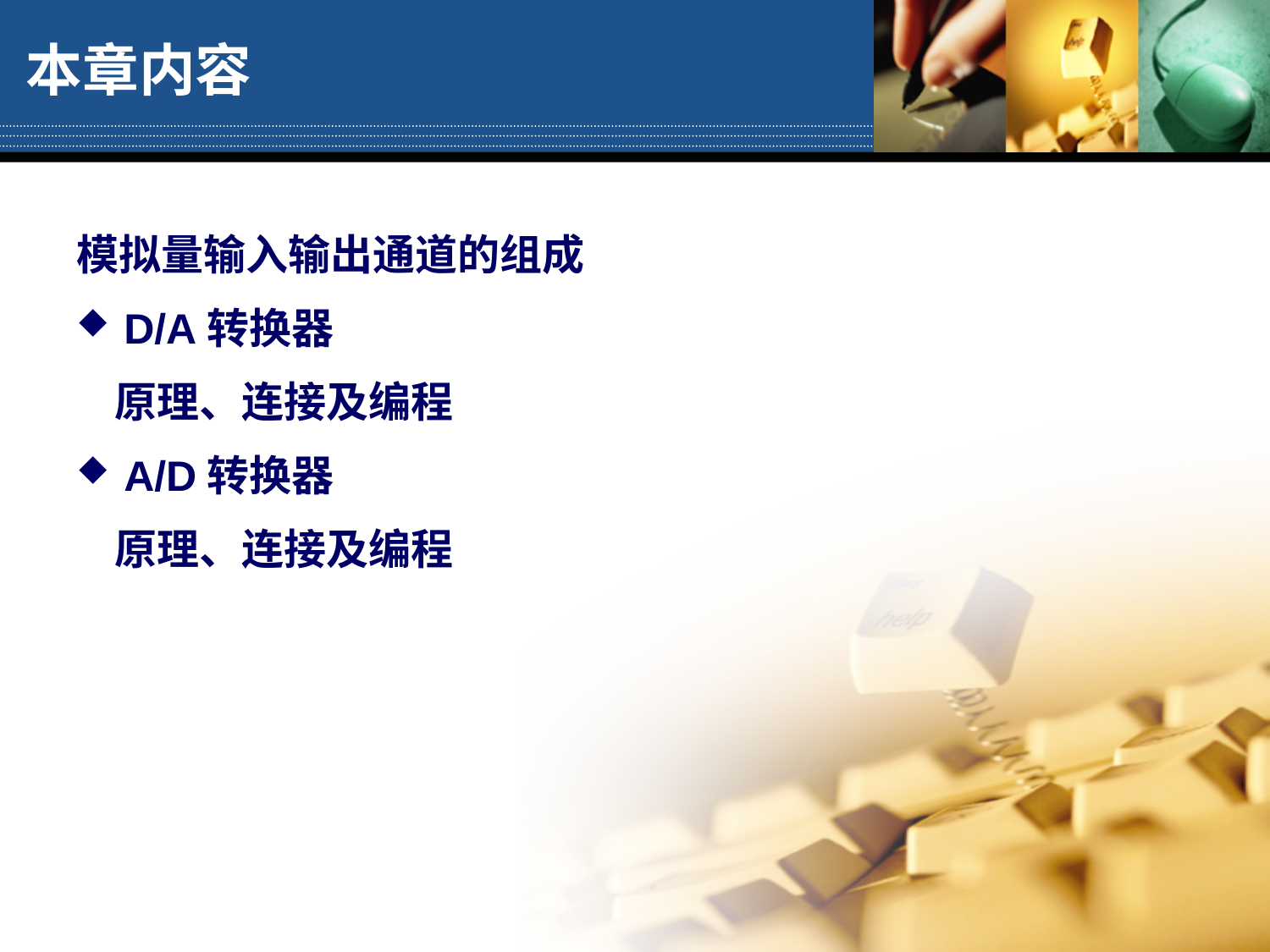

# 本章内容
模拟量输入输出通道的组成
D/A转换器
   原理、连接及编程
A/D转换器
   原理、连接及编程